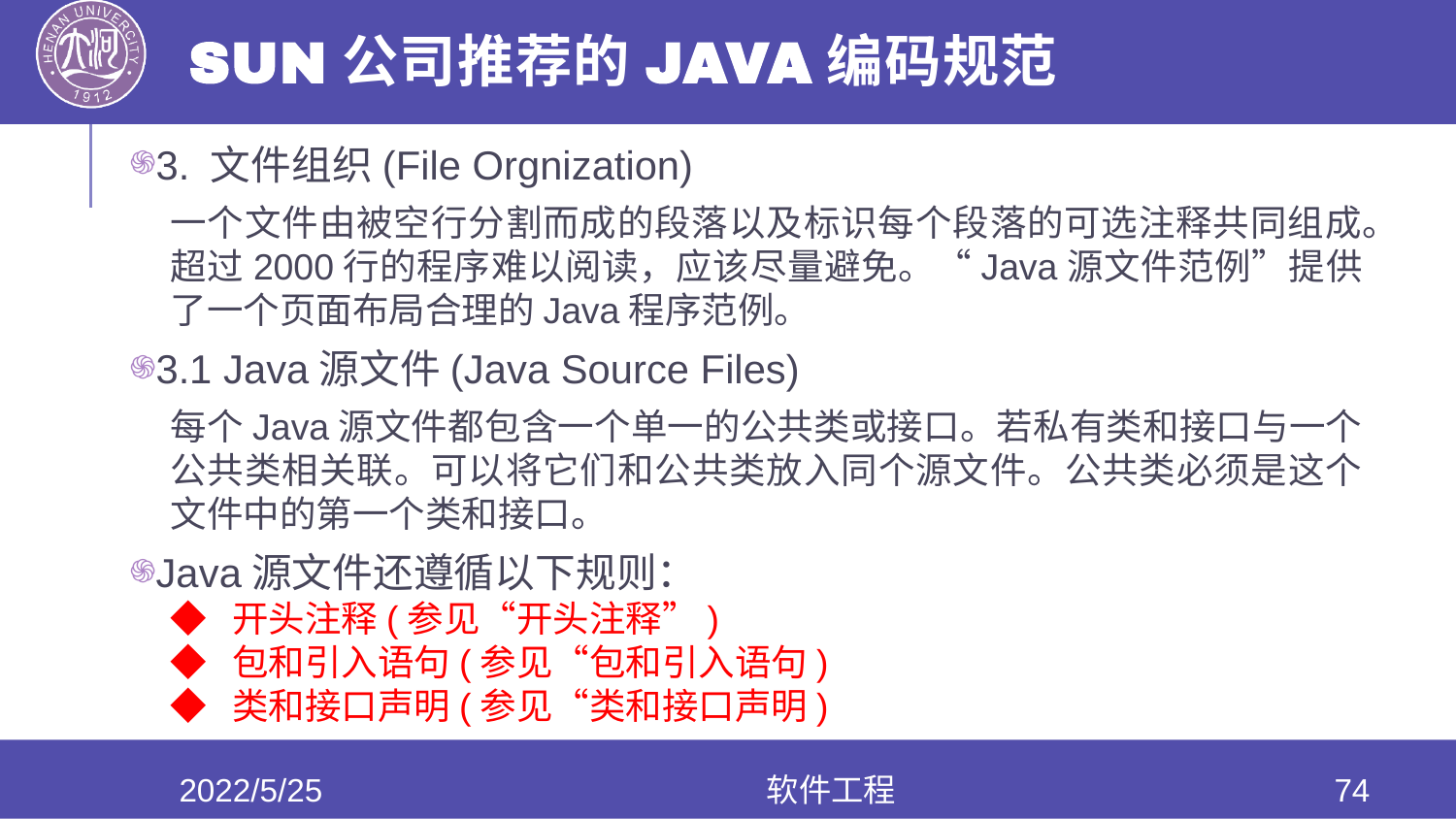

# Sun公司推荐的Java编码规范
3. 文件组织(File Orgnization)
一个文件由被空行分割而成的段落以及标识每个段落的可选注释共同组成。超过2000行的程序难以阅读，应该尽量避免。“Java源文件范例”提供了一个页面布局合理的Java程序范例。
3.1 Java源文件(Java Source Files)
每个Java源文件都包含一个单一的公共类或接口。若私有类和接口与一个公共类相关联。可以将它们和公共类放入同个源文件。公共类必须是这个文件中的第一个类和接口。
Java源文件还遵循以下规则：
◆  开头注释(参见“开头注释”)
◆  包和引入语句(参见“包和引入语句)
◆  类和接口声明(参见“类和接口声明)
2022/5/25
软件工程
74